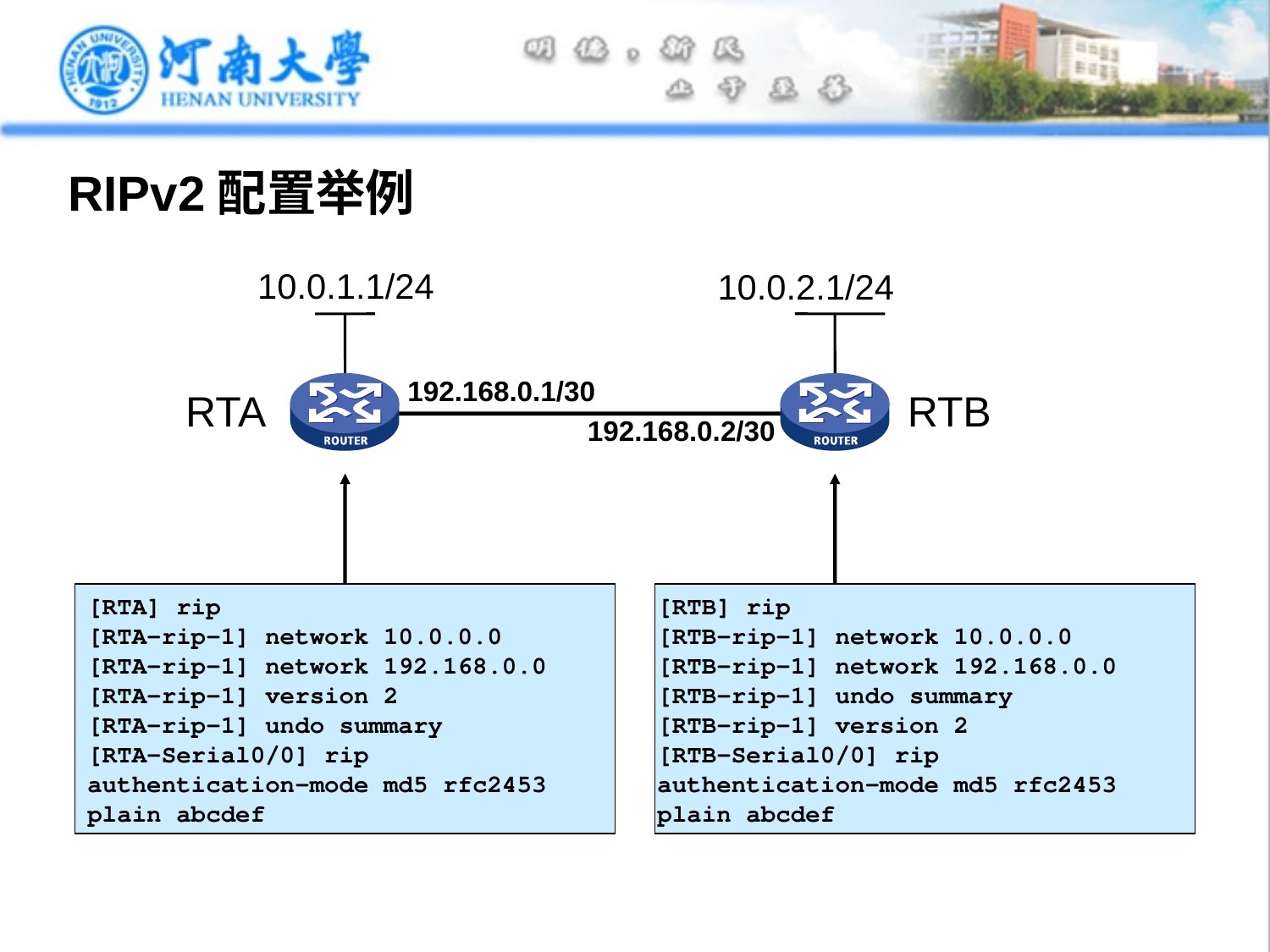

# RIPv2配置举例
10.0.1.1/24
10.0.2.1/24

192.168.0.1/30

RTA
RTB
192.168.0.2/30

[RTA] rip
[RTA-rip-1] network 10.0.0.0
[RTA-rip-1] network 192.168.0.0
[RTA-rip-1] version 2
[RTA-rip-1] undo summary
[RTA-Serial0/0] rip authentication-mode md5 rfc2453 plain abcdef
[RTB] rip
[RTB-rip-1] network 10.0.0.0
[RTB-rip-1] network 192.168.0.0
[RTB-rip-1] undo summary
[RTB-rip-1] version 2
[RTB-Serial0/0] rip authentication-mode md5 rfc2453 plain abcdef